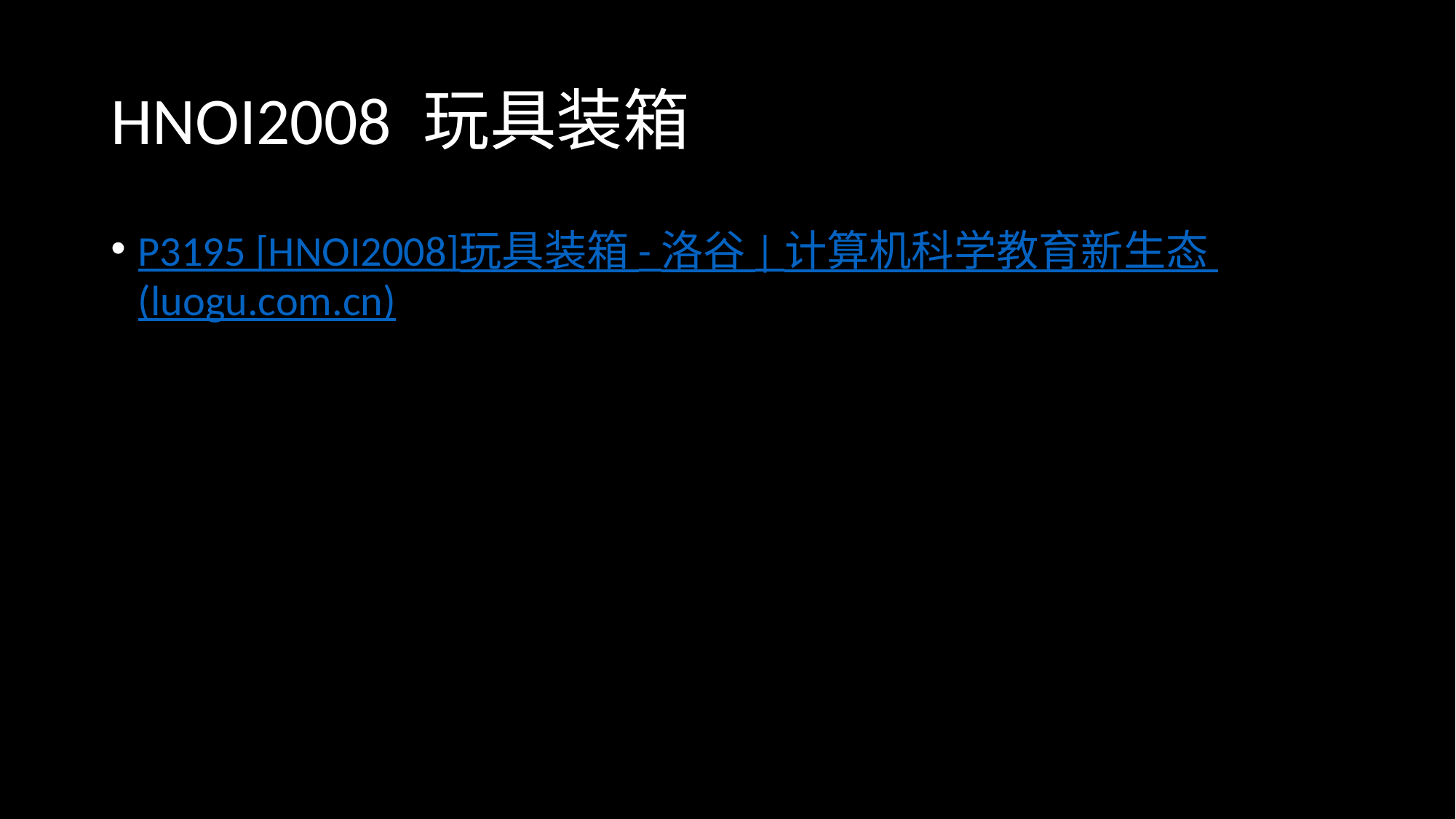

# HNOI2008 玩具装箱
P3195 [HNOI2008]玩具装箱 - 洛谷 | 计算机科学教育新生态 (luogu.com.cn)